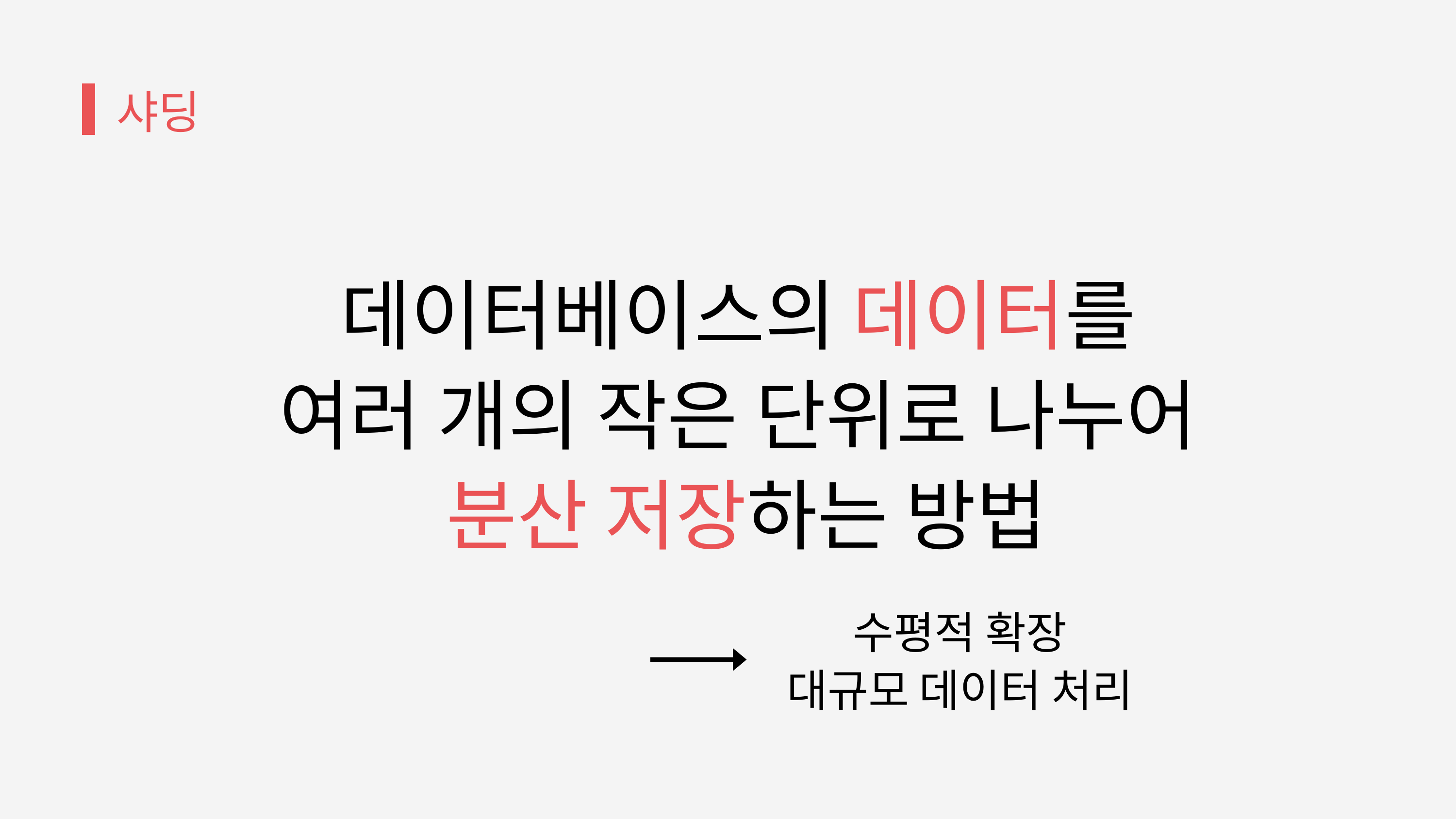

샤딩

데이터베이스의 데이터를
여러 개의 작은 단위로 나누어
분산 저장하는 방법
수평적 확장
대규모 데이터 처리